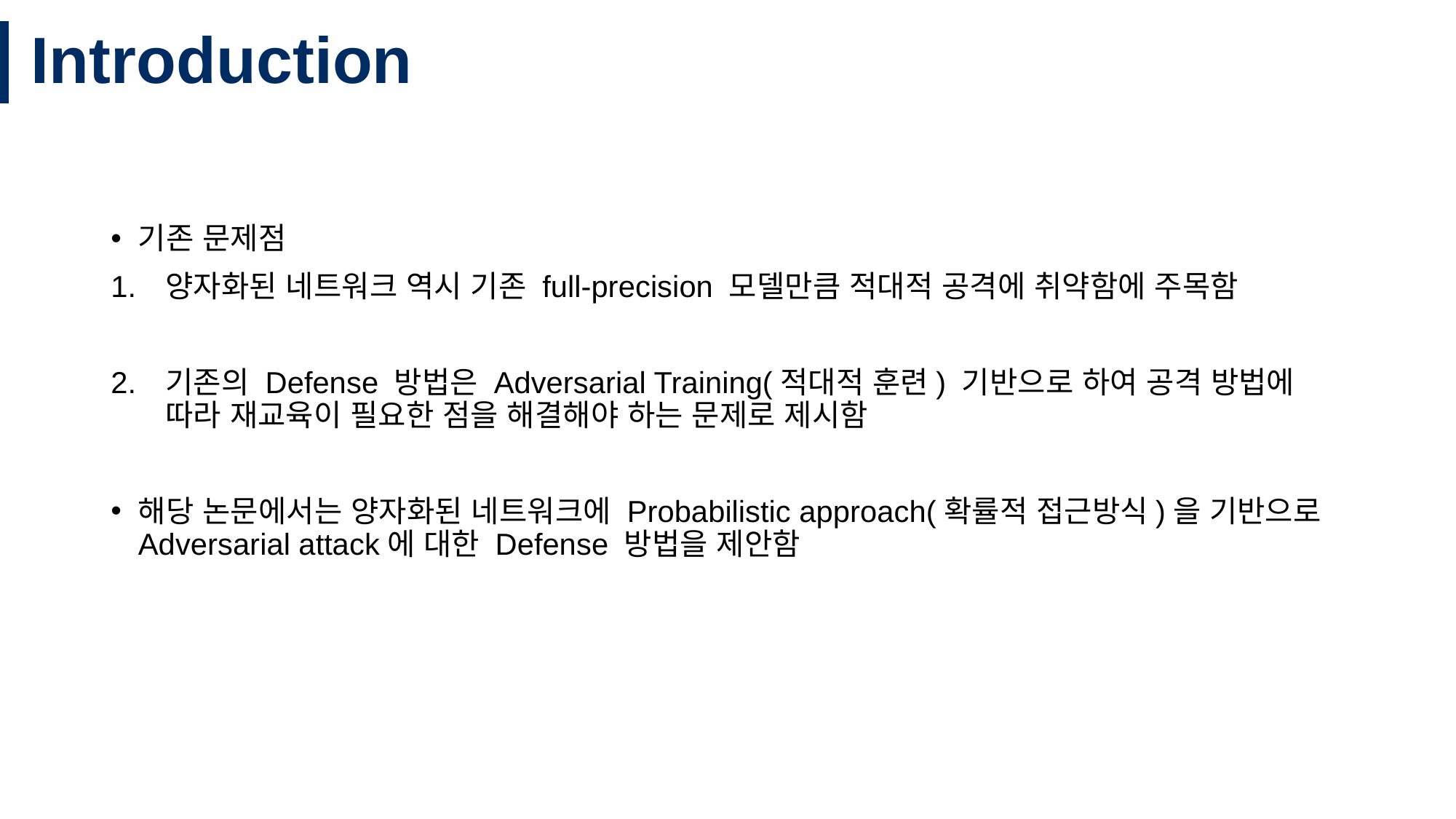

# Introduction
기존 문제점
양자화된 네트워크 역시 기존 full-precision 모델만큼 적대적 공격에 취약함에 주목함

기존의 Defense 방법은 Adversarial Training(적대적 훈련) 기반으로 하여 공격 방법에 따라 재교육이 필요한 점을 해결해야 하는 문제로 제시함

해당 논문에서는 양자화된 네트워크에 Probabilistic approach(확률적 접근방식)을 기반으로 Adversarial attack에 대한 Defense 방법을 제안함